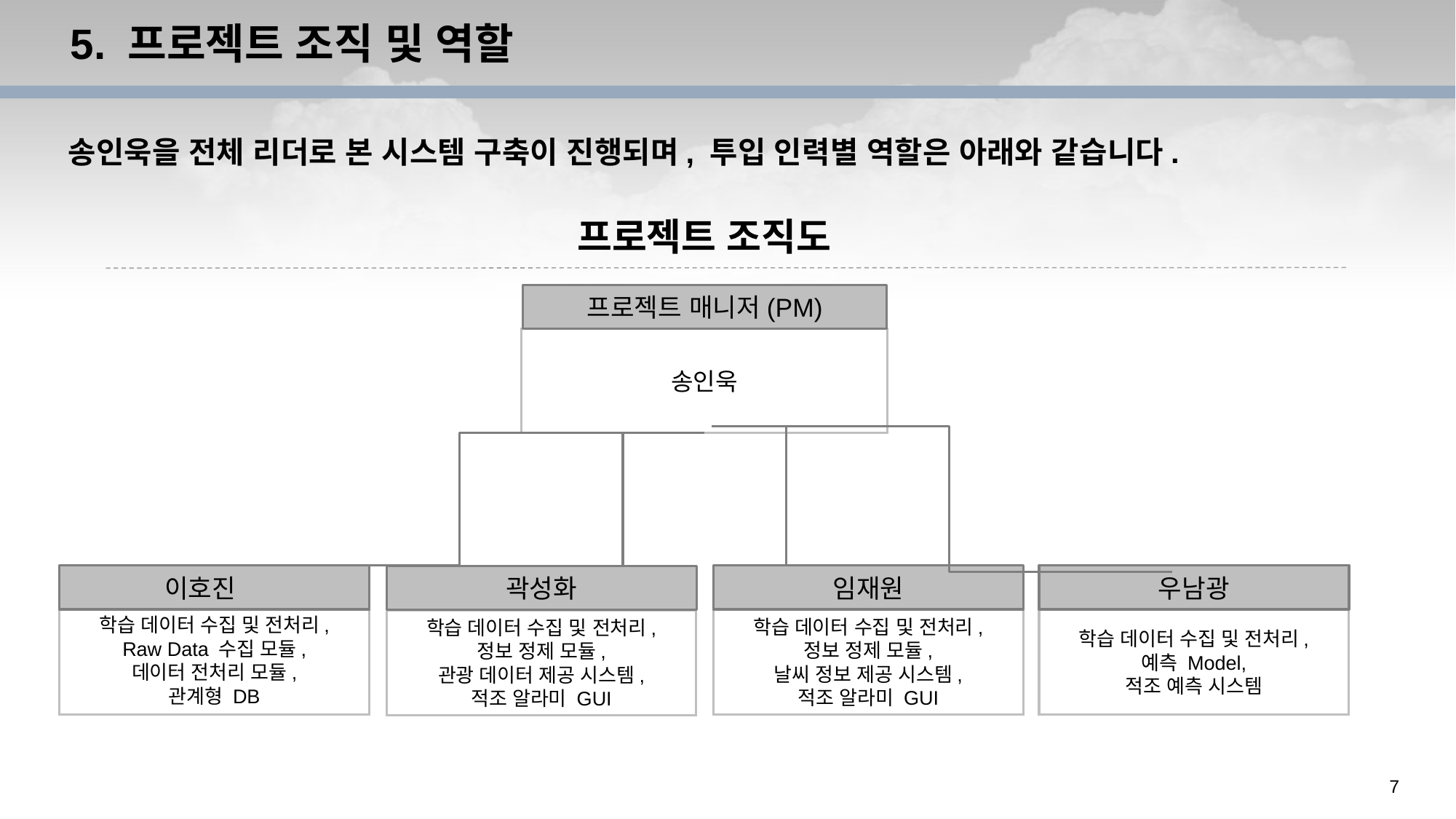

# 5. 프로젝트 조직 및 역할
송인욱을 전체 리더로 본 시스템 구축이 진행되며, 투입 인력별 역할은 아래와 같습니다.
프로젝트 조직도
프로젝트 매니저(PM)
송인욱
이호진

학습 데이터 수집 및 전처리,
Raw Data 수집 모듈,
데이터 전처리 모듈,
관계형 DB

임재원

학습 데이터 수집 및 전처리,
정보 정제 모듈,
날씨 정보 제공 시스템,
적조 알라미 GUI

우남광
학습 데이터 수집 및 전처리,
예측 Model,
적조 예측 시스템
곽성화
학습 데이터 수집 및 전처리,
정보 정제 모듈,
관광 데이터 제공 시스템,
적조 알라미 GUI